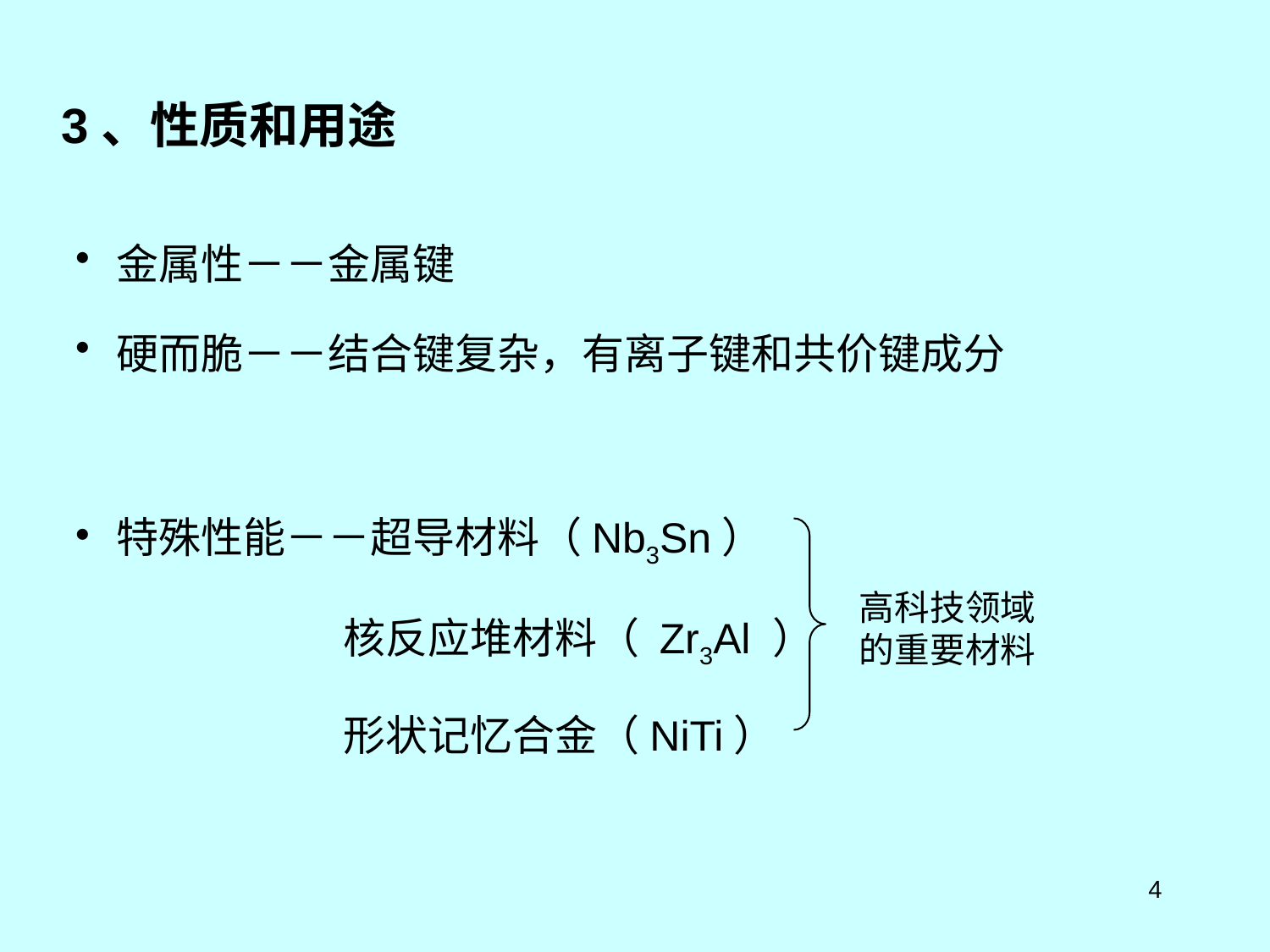

3、性质和用途
金属性－－金属键
硬而脆－－结合键复杂，有离子键和共价键成分

特殊性能－－超导材料（Nb3Sn）
                           核反应堆材料（ Zr3Al ）
                           形状记忆合金（NiTi）

高科技领域的重要材料
4